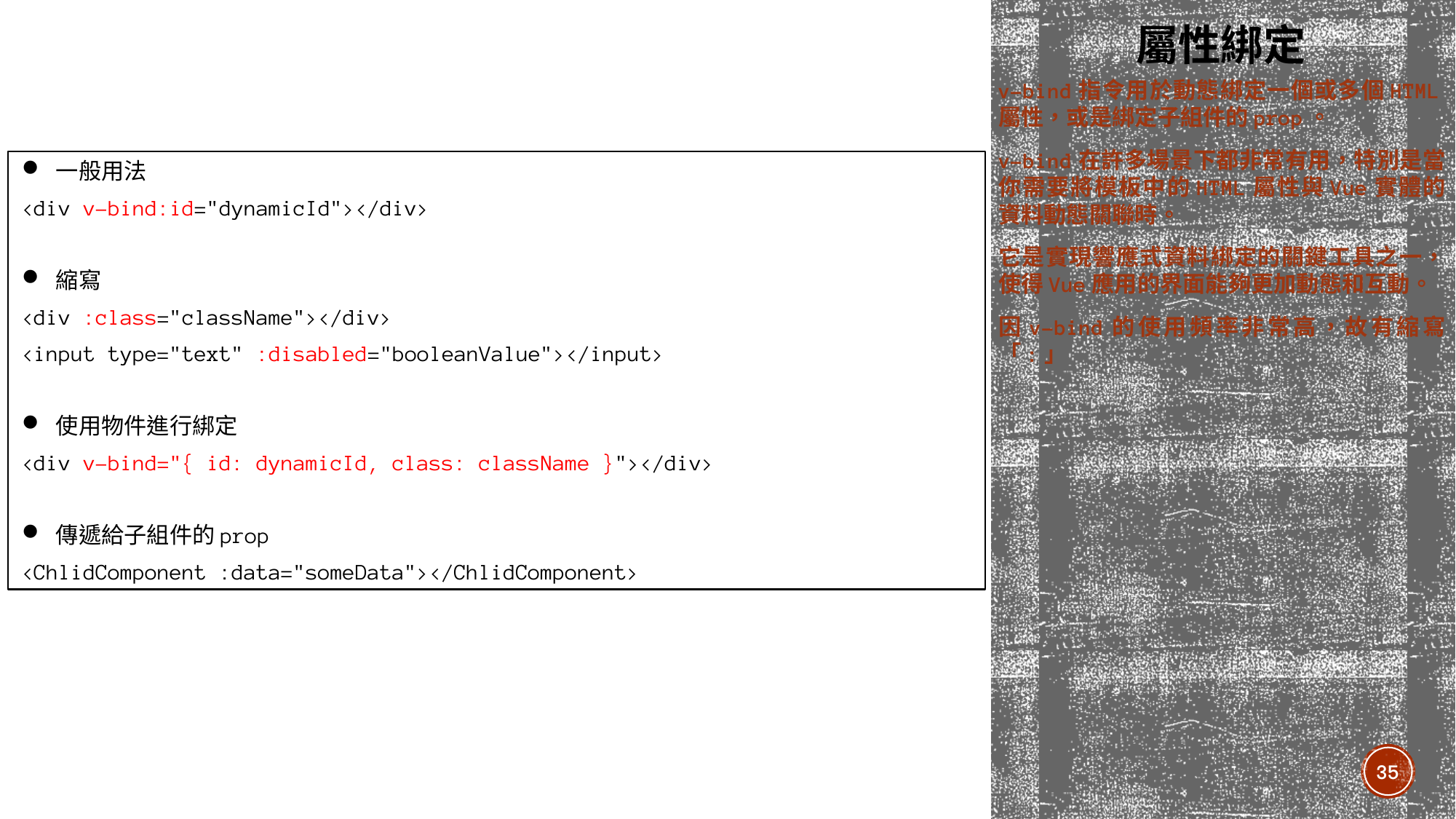

# 屬性綁定
v-bind指令用於動態綁定一個或多個HTML屬性，或是綁定子組件的prop。
v-bind在許多場景下都非常有用，特別是當你需要將模板中的HTML屬性與Vue實體的資料動態關聯時。
它是實現響應式資料綁定的關鍵工具之一，使得Vue應用的界面能夠更加動態和互動。
因v-bind的使用頻率非常高，故有縮寫「:」
一般用法
<div v-bind:id="dynamicId"></div>

縮寫
<div :class="className"></div>
<input type="text" :disabled="booleanValue"></input>

使用物件進行綁定
<div v-bind="{ id: dynamicId, class: className }"></div>

傳遞給子組件的prop
<ChlidComponent :data="someData"></ChlidComponent>
35